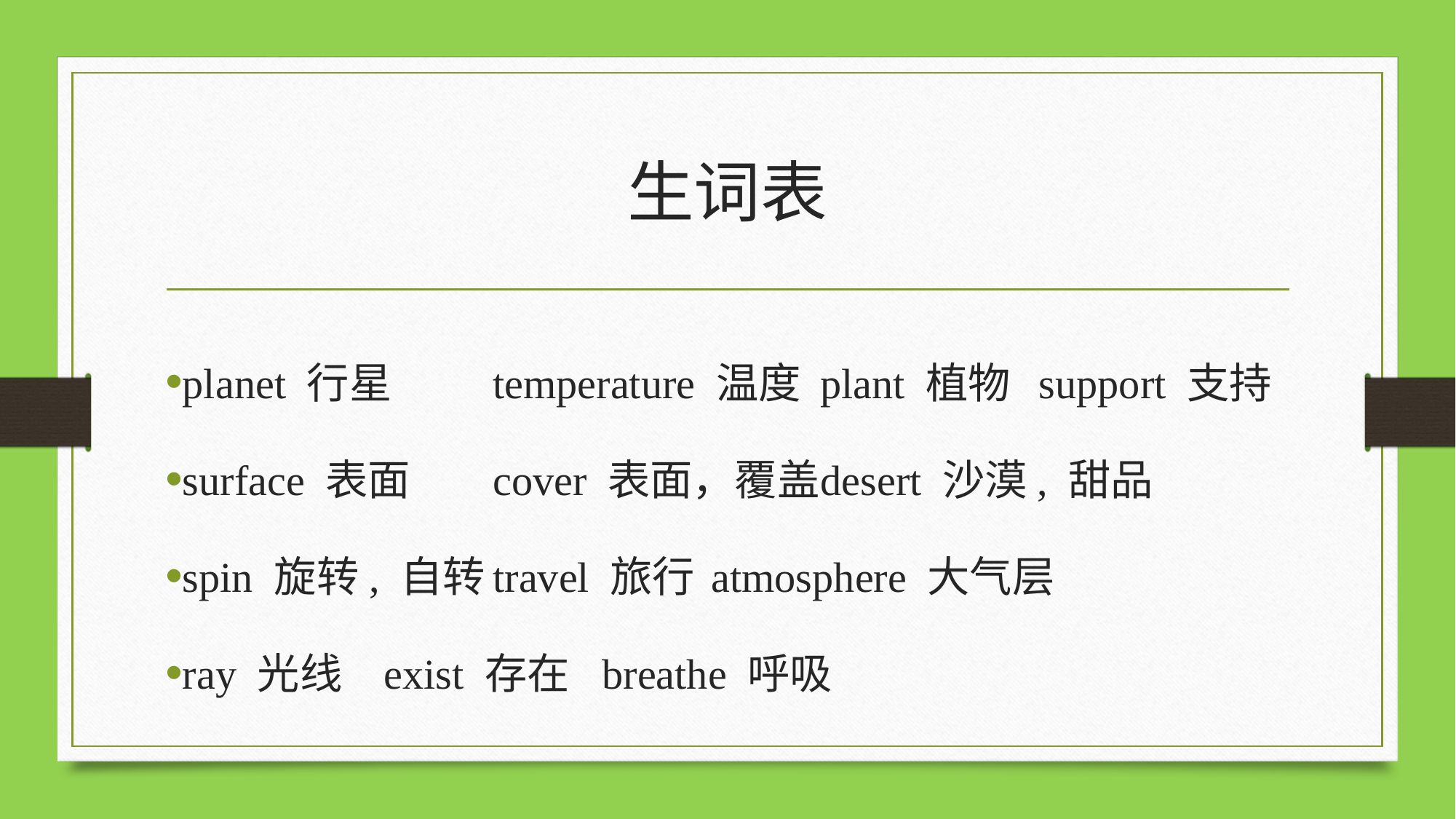

# 生词表
planet 行星 	temperature 温度	plant 植物	support 支持
surface 表面	cover 表面，覆盖	desert 沙漠, 甜品
spin 旋转, 自转	travel 旅行	atmosphere 大气层
ray 光线	exist 存在	breathe 呼吸